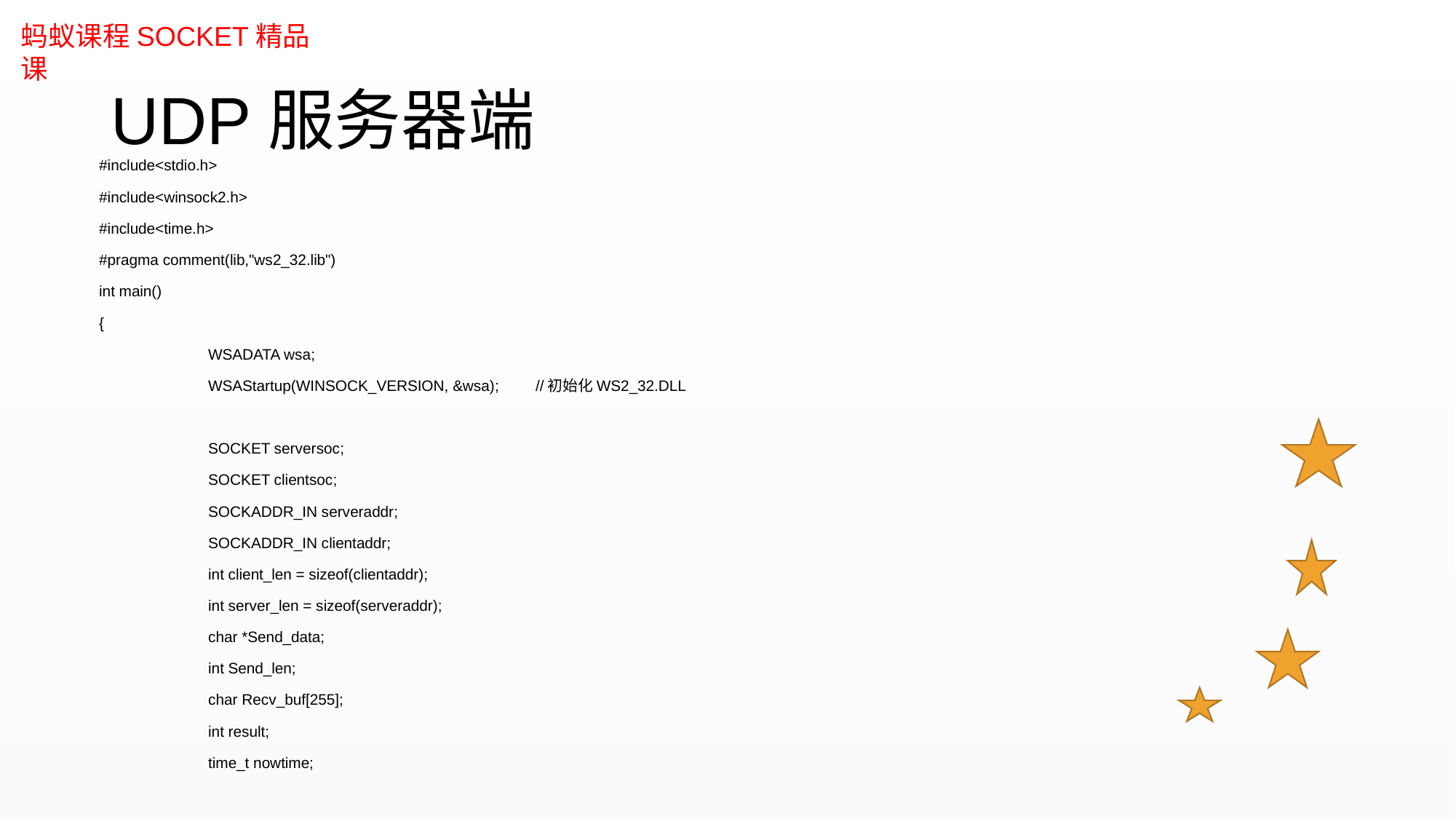

# UDP服务器端
#include<stdio.h>
#include<winsock2.h>
#include<time.h>
#pragma comment(lib,"ws2_32.lib")
int main()
{
	WSADATA wsa;
	WSAStartup(WINSOCK_VERSION, &wsa);	//初始化WS2_32.DLL

	SOCKET serversoc;
	SOCKET clientsoc;
	SOCKADDR_IN serveraddr;
	SOCKADDR_IN clientaddr;
	int client_len = sizeof(clientaddr);
	int server_len = sizeof(serveraddr);
	char *Send_data;
	int Send_len;
	char Recv_buf[255];
	int result;
	time_t nowtime;